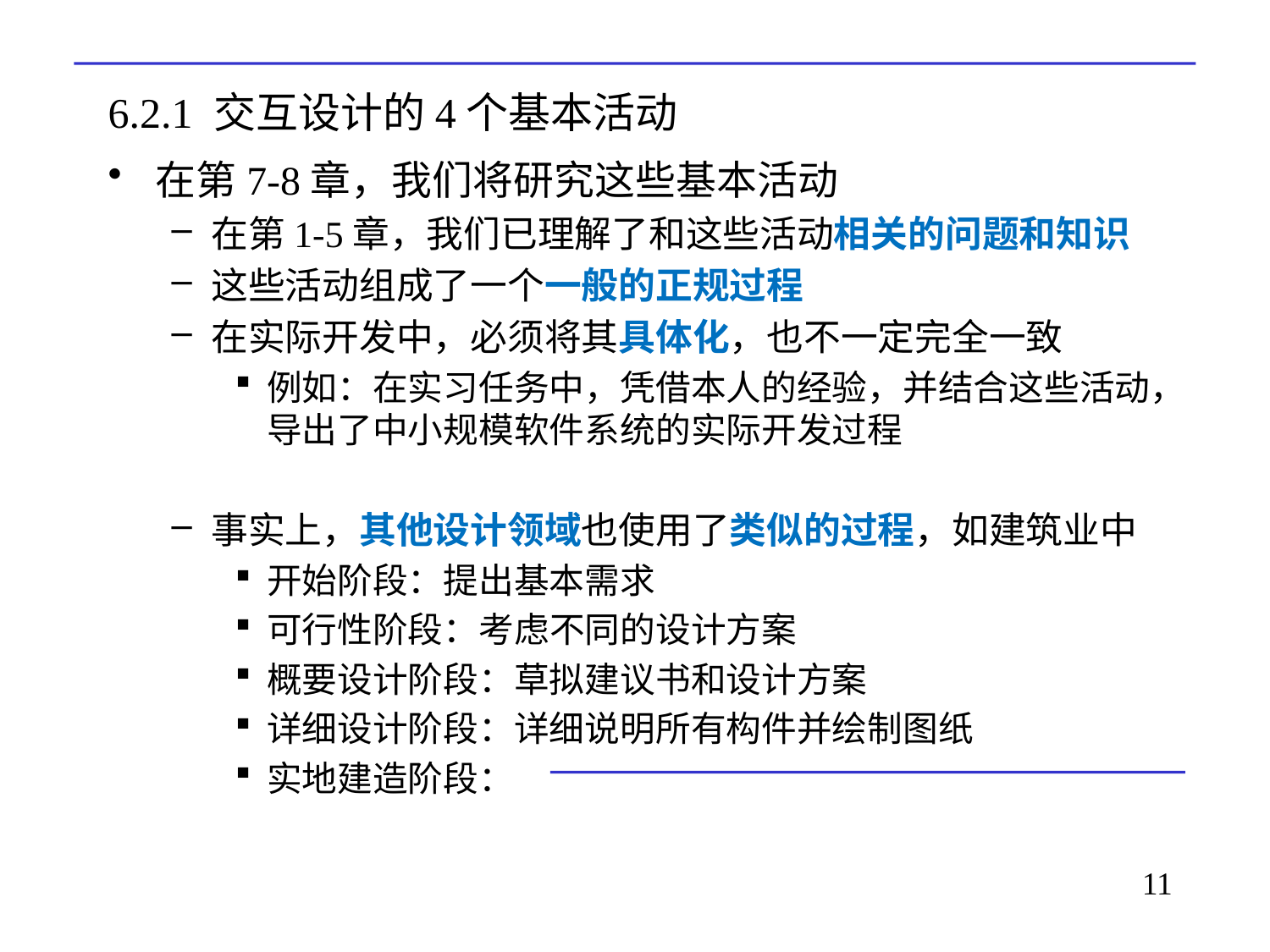

# 6.2.1 交互设计的4个基本活动
在第7-8章，我们将研究这些基本活动
在第1-5章，我们已理解了和这些活动相关的问题和知识
这些活动组成了一个一般的正规过程
在实际开发中，必须将其具体化，也不一定完全一致
例如：在实习任务中，凭借本人的经验，并结合这些活动，导出了中小规模软件系统的实际开发过程

事实上，其他设计领域也使用了类似的过程，如建筑业中
开始阶段：提出基本需求
可行性阶段：考虑不同的设计方案
概要设计阶段：草拟建议书和设计方案
详细设计阶段：详细说明所有构件并绘制图纸
实地建造阶段：
11